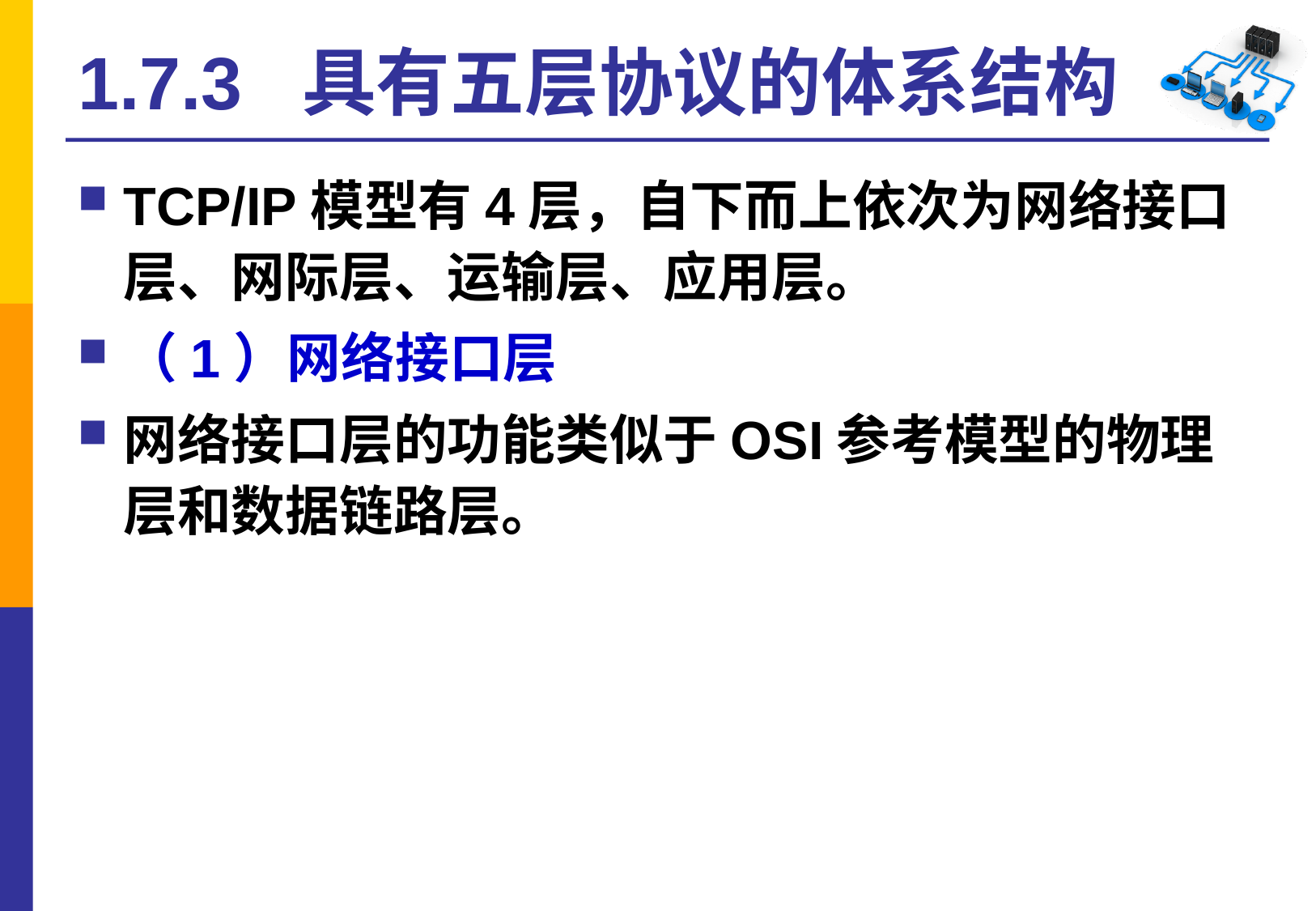

# 1.7.3  具有五层协议的体系结构
TCP/IP模型有4层，自下而上依次为网络接口层、网际层、运输层、应用层。
（1）网络接口层
网络接口层的功能类似于OSI参考模型的物理层和数据链路层。